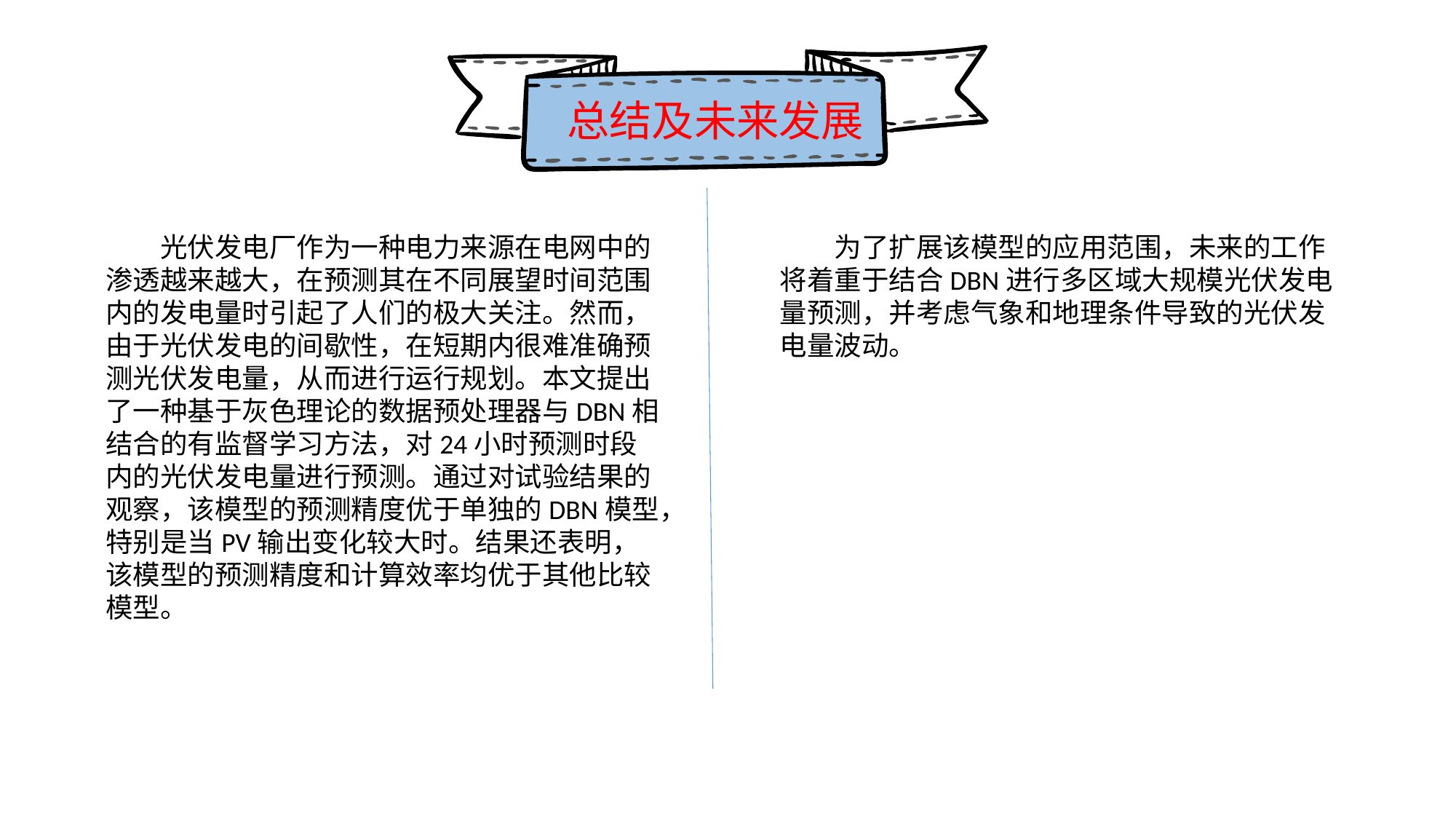

总结及未来发展
光伏发电厂作为一种电力来源在电网中的渗透越来越大，在预测其在不同展望时间范围内的发电量时引起了人们的极大关注。然而，由于光伏发电的间歇性，在短期内很难准确预测光伏发电量，从而进行运行规划。本文提出了一种基于灰色理论的数据预处理器与DBN相结合的有监督学习方法，对24小时预测时段内的光伏发电量进行预测。通过对试验结果的观察，该模型的预测精度优于单独的DBN模型，特别是当PV输出变化较大时。结果还表明，该模型的预测精度和计算效率均优于其他比较模型。

为了扩展该模型的应用范围，未来的工作将着重于结合DBN进行多区域大规模光伏发电量预测，并考虑气象和地理条件导致的光伏发电量波动。